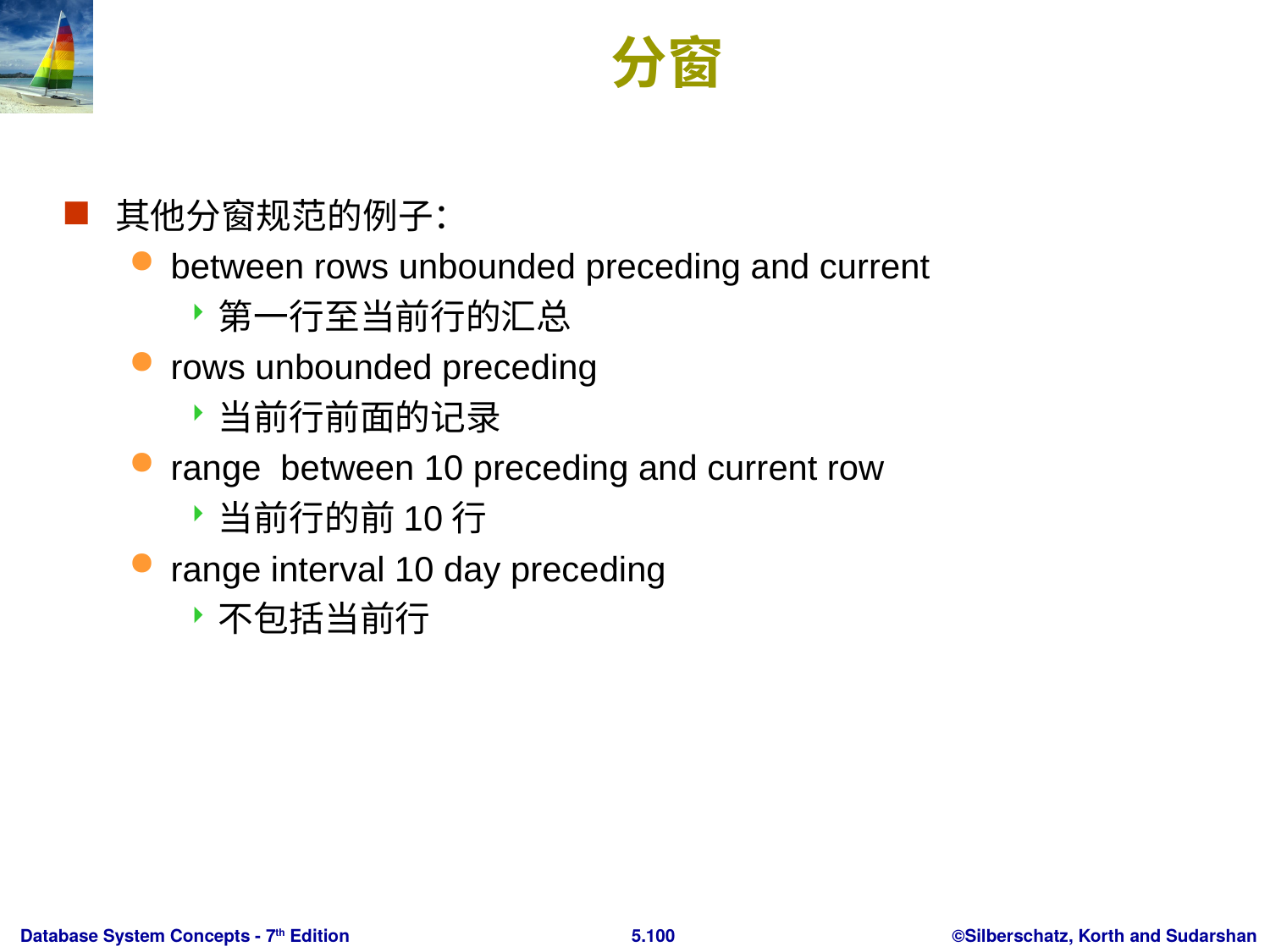

分窗

其他分窗规范的例子：
between rows unbounded preceding and current
第一行至当前行的汇总
rows unbounded preceding
当前行前面的记录
range  between 10 preceding and current row
当前行的前10行
range interval 10 day preceding
不包括当前行